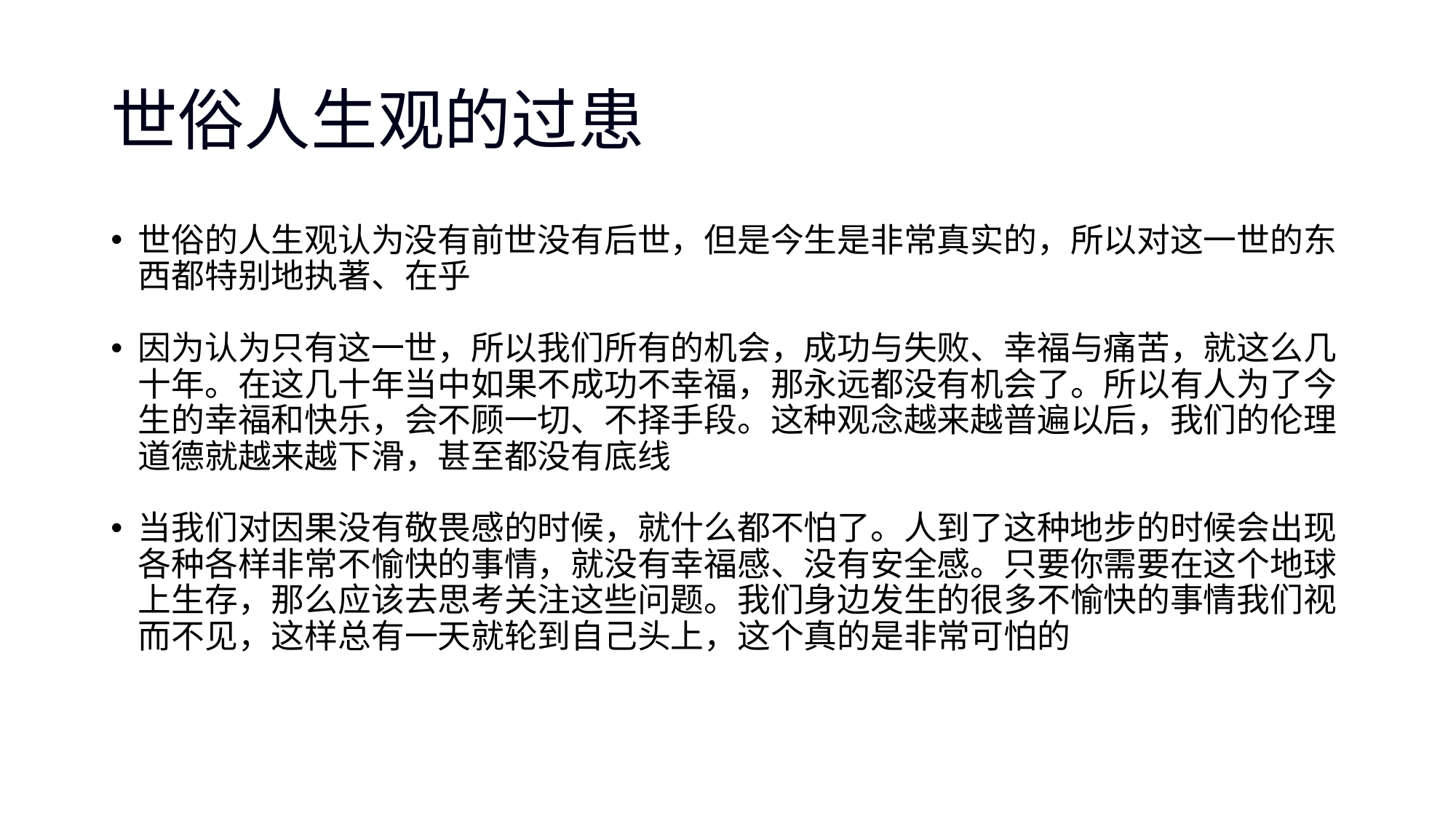

# 世俗人生观的过患
世俗的人生观认为没有前世没有后世，但是今生是非常真实的，所以对这一世的东西都特别地执著、在乎

因为认为只有这一世，所以我们所有的机会，成功与失败、幸福与痛苦，就这么几十年。在这几十年当中如果不成功不幸福，那永远都没有机会了。所以有人为了今生的幸福和快乐，会不顾一切、不择手段。这种观念越来越普遍以后，我们的伦理道德就越来越下滑，甚至都没有底线

当我们对因果没有敬畏感的时候，就什么都不怕了。人到了这种地步的时候会出现各种各样非常不愉快的事情，就没有幸福感、没有安全感。只要你需要在这个地球上生存，那么应该去思考关注这些问题。我们身边发生的很多不愉快的事情我们视而不见，这样总有一天就轮到自己头上，这个真的是非常可怕的